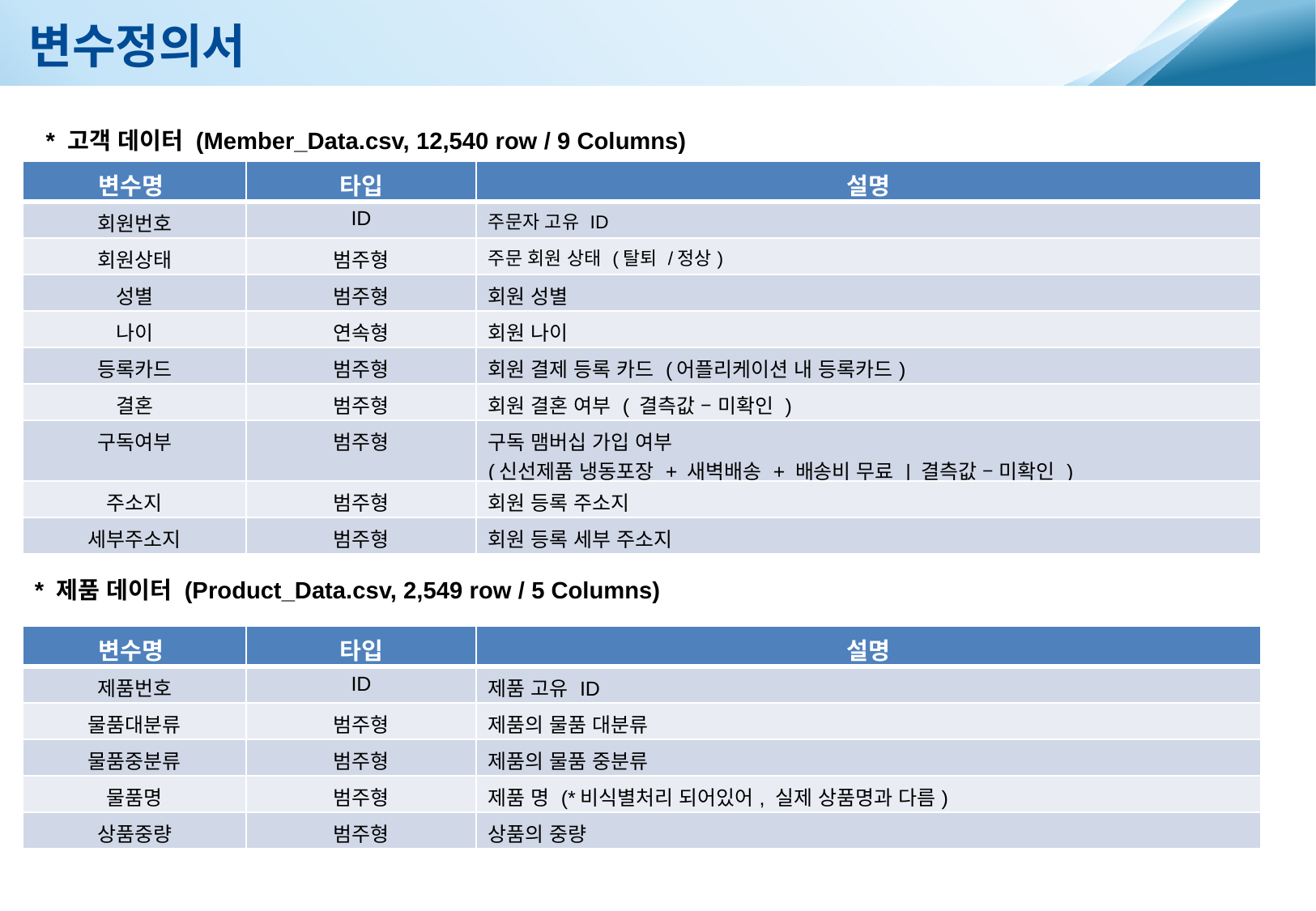

변수정의서
* 고객 데이터 (Member_Data.csv, 12,540 row / 9 Columns)
| 변수명 | 타입 | 설명 |
| --- | --- | --- |
| 회원번호 | ID | 주문자 고유 ID |
| 회원상태 | 범주형 | 주문 회원 상태 (탈퇴 /정상) |
| 성별 | 범주형 | 회원 성별 |
| 나이 | 연속형 | 회원 나이 |
| 등록카드 | 범주형 | 회원 결제 등록 카드 (어플리케이션 내 등록카드) |
| 결혼 | 범주형 | 회원 결혼 여부 ( 결측값 – 미확인 ) |
| 구독여부 | 범주형 | 구독 맴버십 가입 여부 (신선제품 냉동포장 + 새벽배송 + 배송비 무료 | 결측값 – 미확인 ) |
| 주소지 | 범주형 | 회원 등록 주소지 |
| 세부주소지 | 범주형 | 회원 등록 세부 주소지 |
* 제품 데이터 (Product_Data.csv, 2,549 row / 5 Columns)
| 변수명 | 타입 | 설명 |
| --- | --- | --- |
| 제품번호 | ID | 제품 고유 ID |
| 물품대분류 | 범주형 | 제품의 물품 대분류 |
| 물품중분류 | 범주형 | 제품의 물품 중분류 |
| 물품명 | 범주형 | 제품 명 (\*비식별처리 되어있어, 실제 상품명과 다름) |
| 상품중량 | 범주형 | 상품의 중량 |